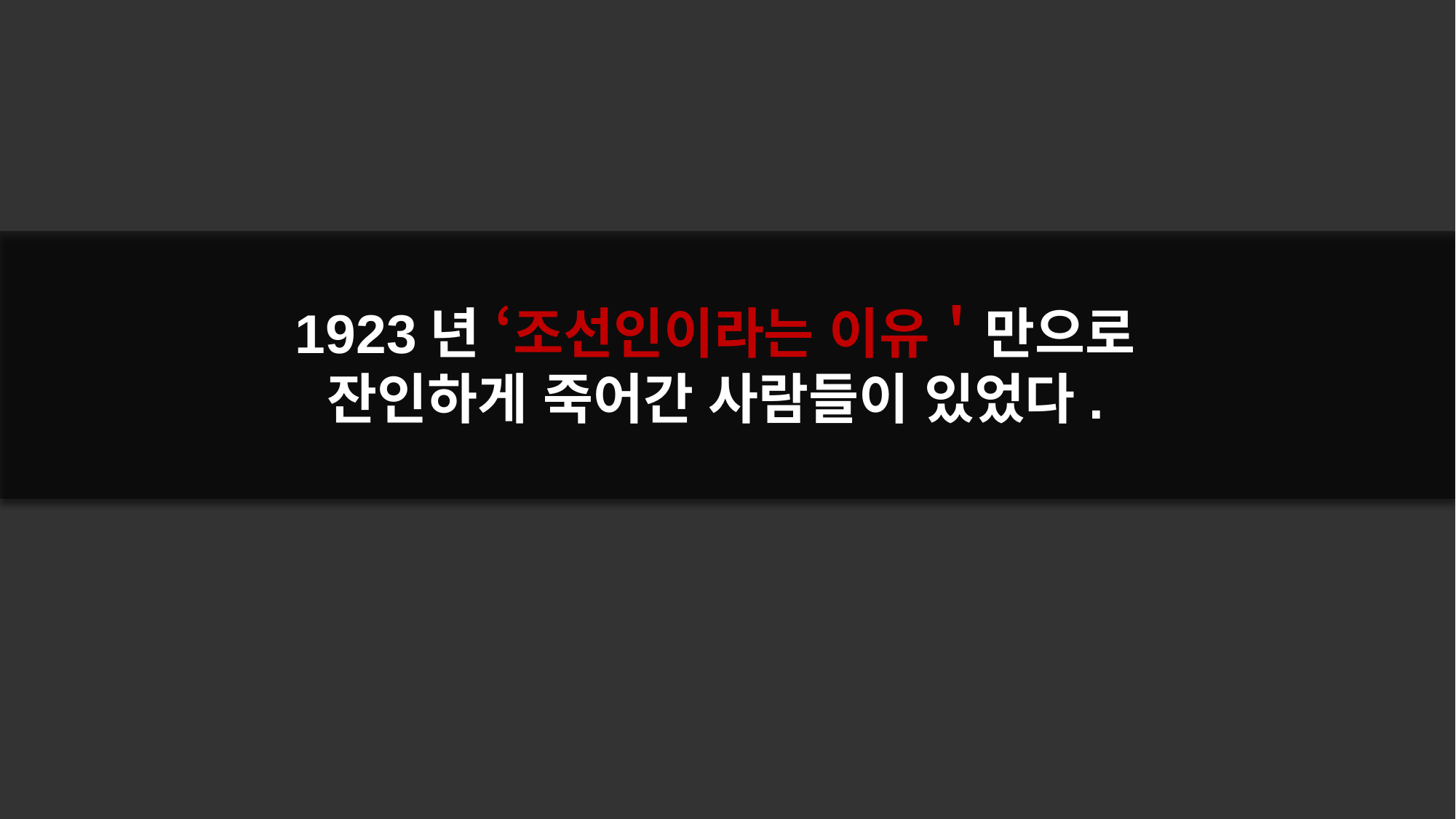

1923년 ‘조선인이라는 이유＇만으로
잔인하게 죽어간 사람들이 있었다.